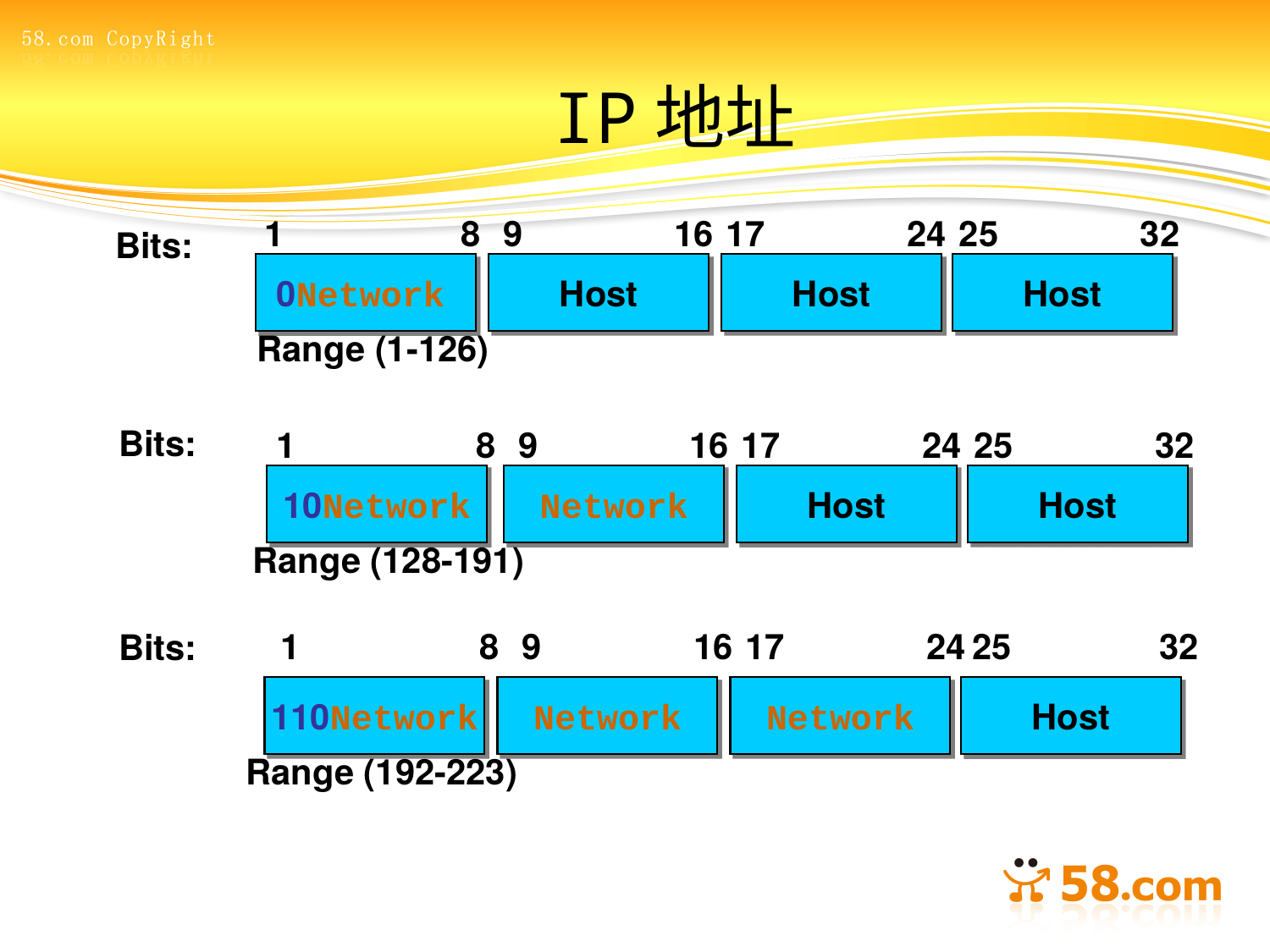

# IP地址
1
8
9
16
17
24
25
32
Bits:
0Network
Host
Host
Host
Range (1-126)
1
8
9
16
17
24
25
32
Bits:
10Network
Network
Host
Host
Range (128-191)
1
8
9
16
17
24
25
32
Bits:
110Network
Network
Network
Host
Range (192-223)